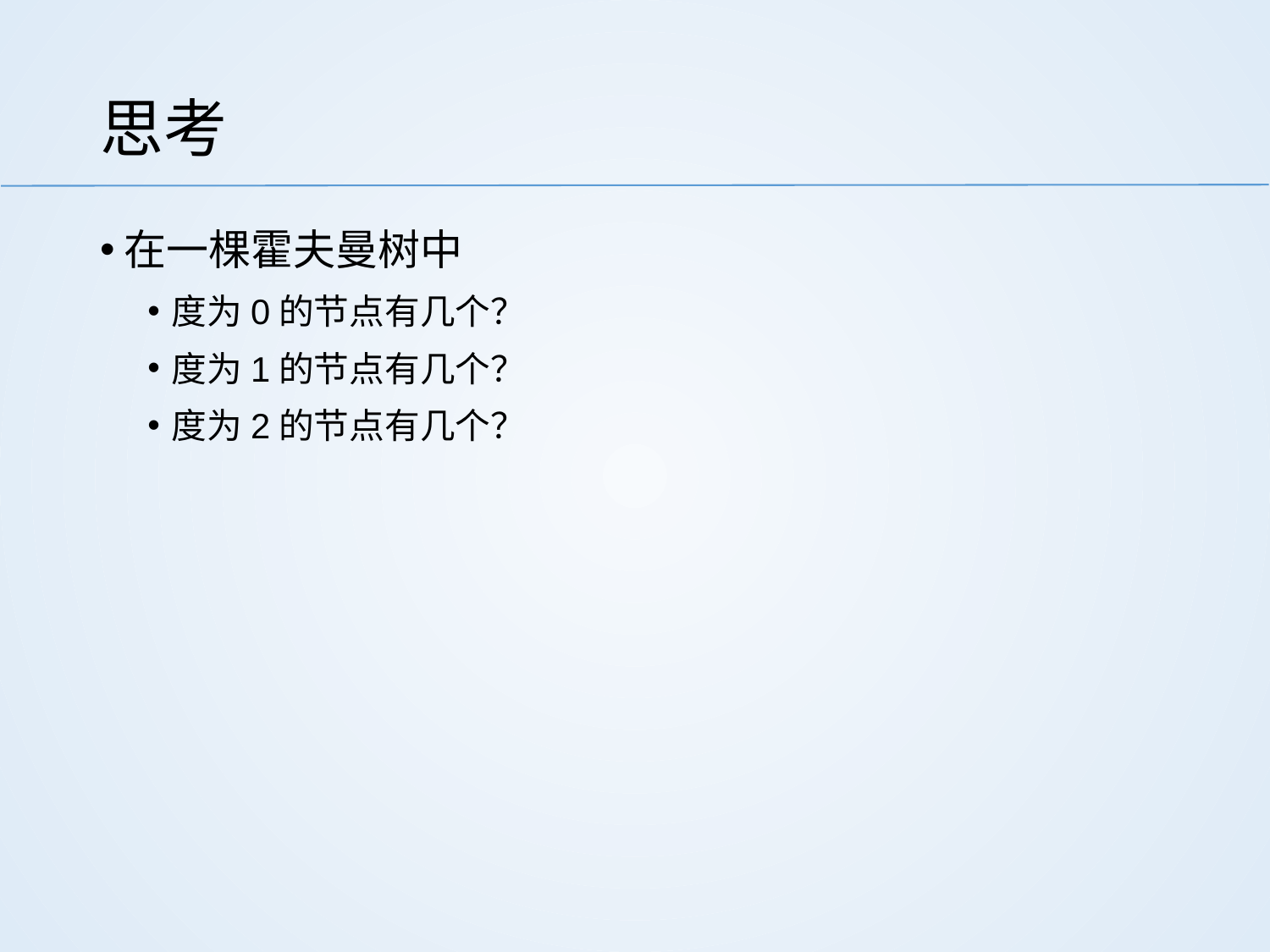

# 思考
在一棵霍夫曼树中
度为0的节点有几个？
度为1的节点有几个？
度为2的节点有几个？
126